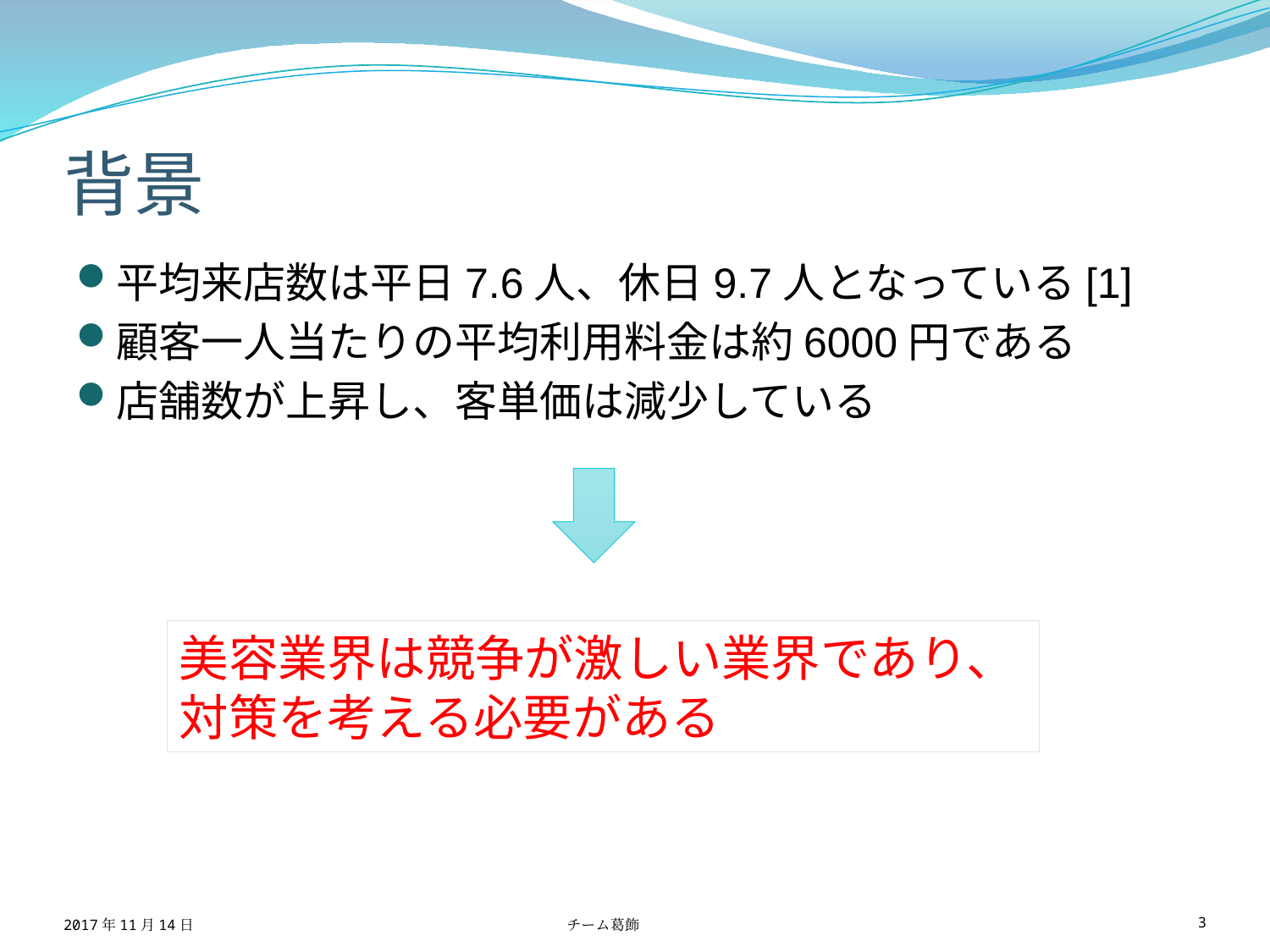

# 背景
平均来店数は平日7.6人、休日9.7人となっている[1]
顧客一人当たりの平均利用料金は約6000円である
店舗数が上昇し、客単価は減少している

美容業界は競争が激しい業界であり、
対策を考える必要がある
2017年11月14日
チーム葛飾
3